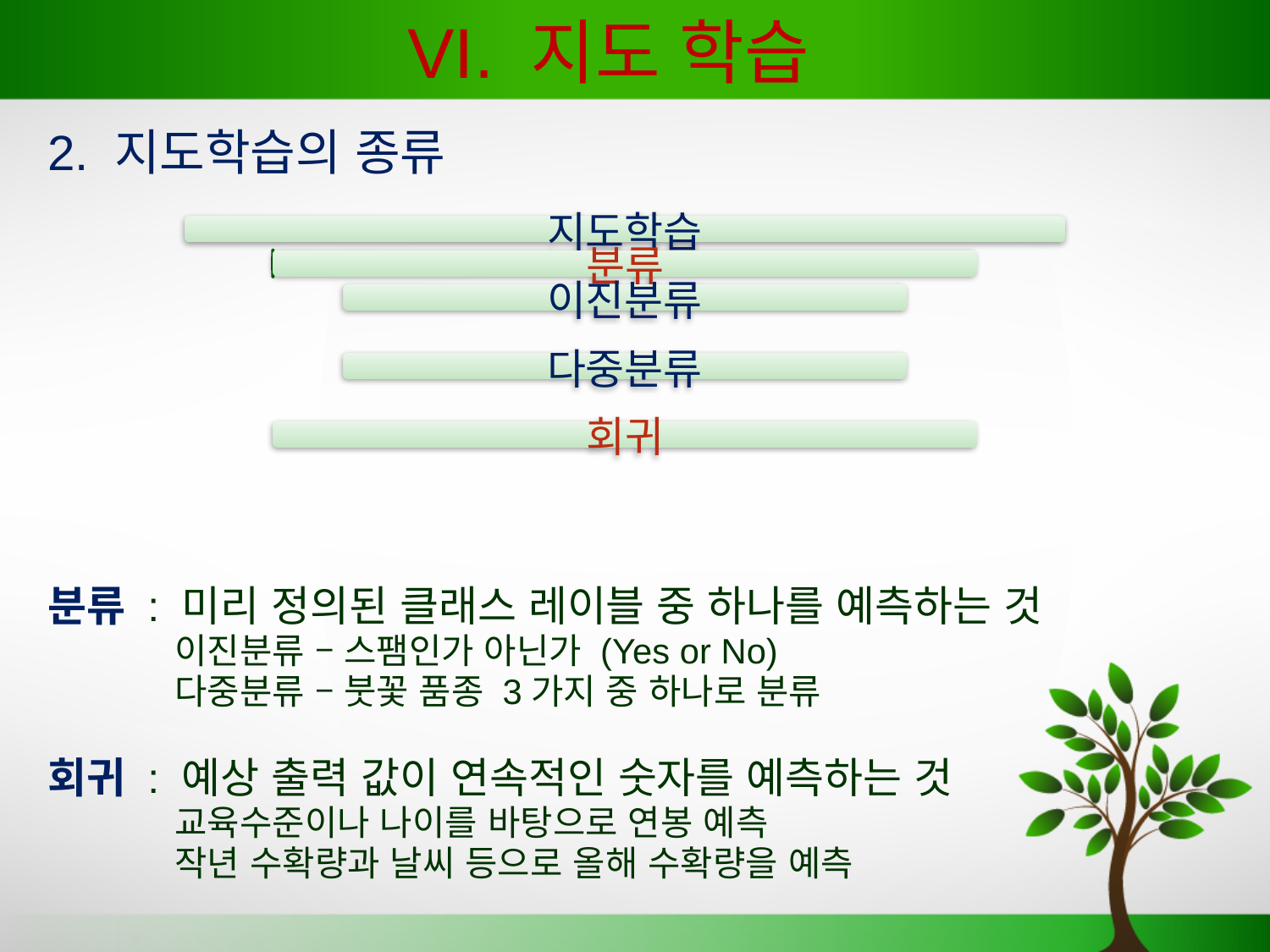

# VI. 지도 학습
2. 지도학습의 종류

분류 : 미리 정의된 클래스 레이블 중 하나를 예측하는 것
	이진분류 – 스팸인가 아닌가 (Yes or No)
	다중분류 – 붓꽃 품종 3가지 중 하나로 분류

회귀 : 예상 출력 값이 연속적인 숫자를 예측하는 것
	교육수준이나 나이를 바탕으로 연봉 예측
	작년 수확량과 날씨 등으로 올해 수확량을 예측

지도학습
분류
이진분류
다중분류
회귀